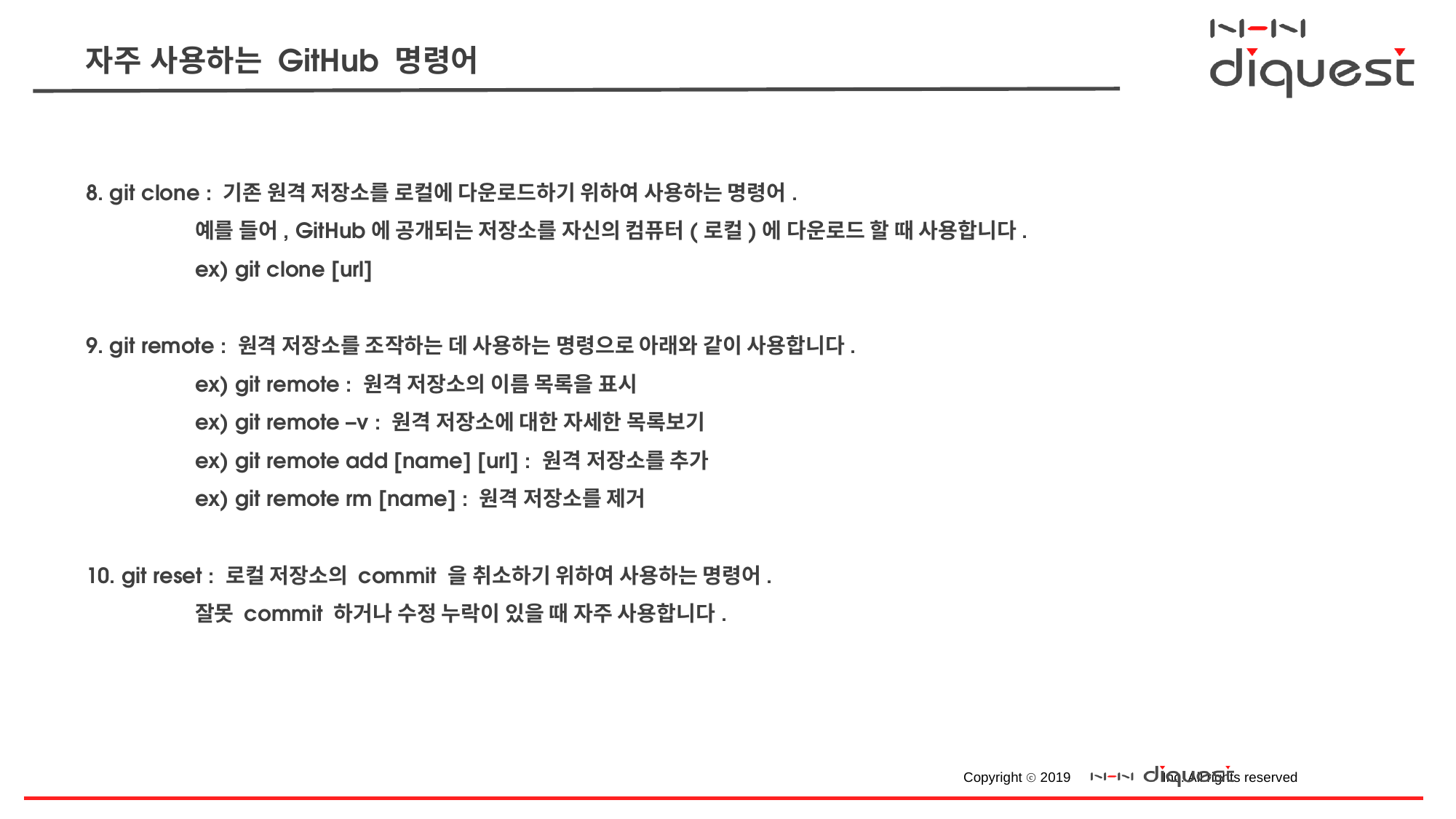

# 자주 사용하는 GitHub 명령어
8. git clone : 기존 원격 저장소를 로컬에 다운로드하기 위하여 사용하는 명령어.
	예를 들어, GitHub에 공개되는 저장소를 자신의 컴퓨터(로컬)에 다운로드 할 때 사용합니다.
	ex) git clone [url]

9. git remote : 원격 저장소를 조작하는 데 사용하는 명령으로 아래와 같이 사용합니다.
	ex) git remote : 원격 저장소의 이름 목록을 표시
	ex) git remote –v : 원격 저장소에 대한 자세한 목록보기
	ex) git remote add [name] [url] : 원격 저장소를 추가
	ex) git remote rm [name] : 원격 저장소를 제거

10. git reset : 로컬 저장소의 commit 을 취소하기 위하여 사용하는 명령어.
	잘못 commit 하거나 수정 누락이 있을 때 자주 사용합니다.